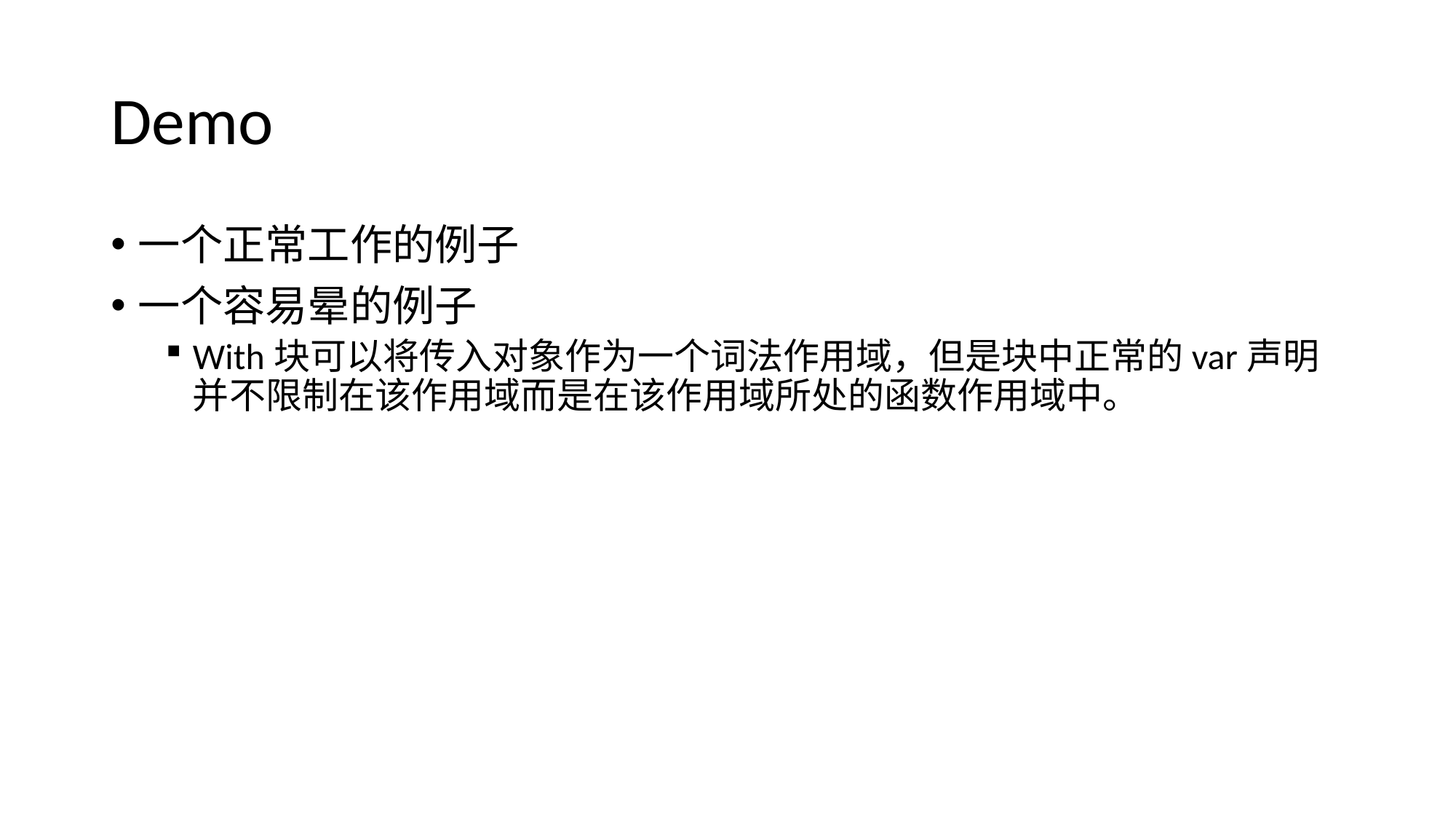

# Demo
一个正常工作的例子
一个容易晕的例子
With块可以将传入对象作为一个词法作用域，但是块中正常的var声明并不限制在该作用域而是在该作用域所处的函数作用域中。